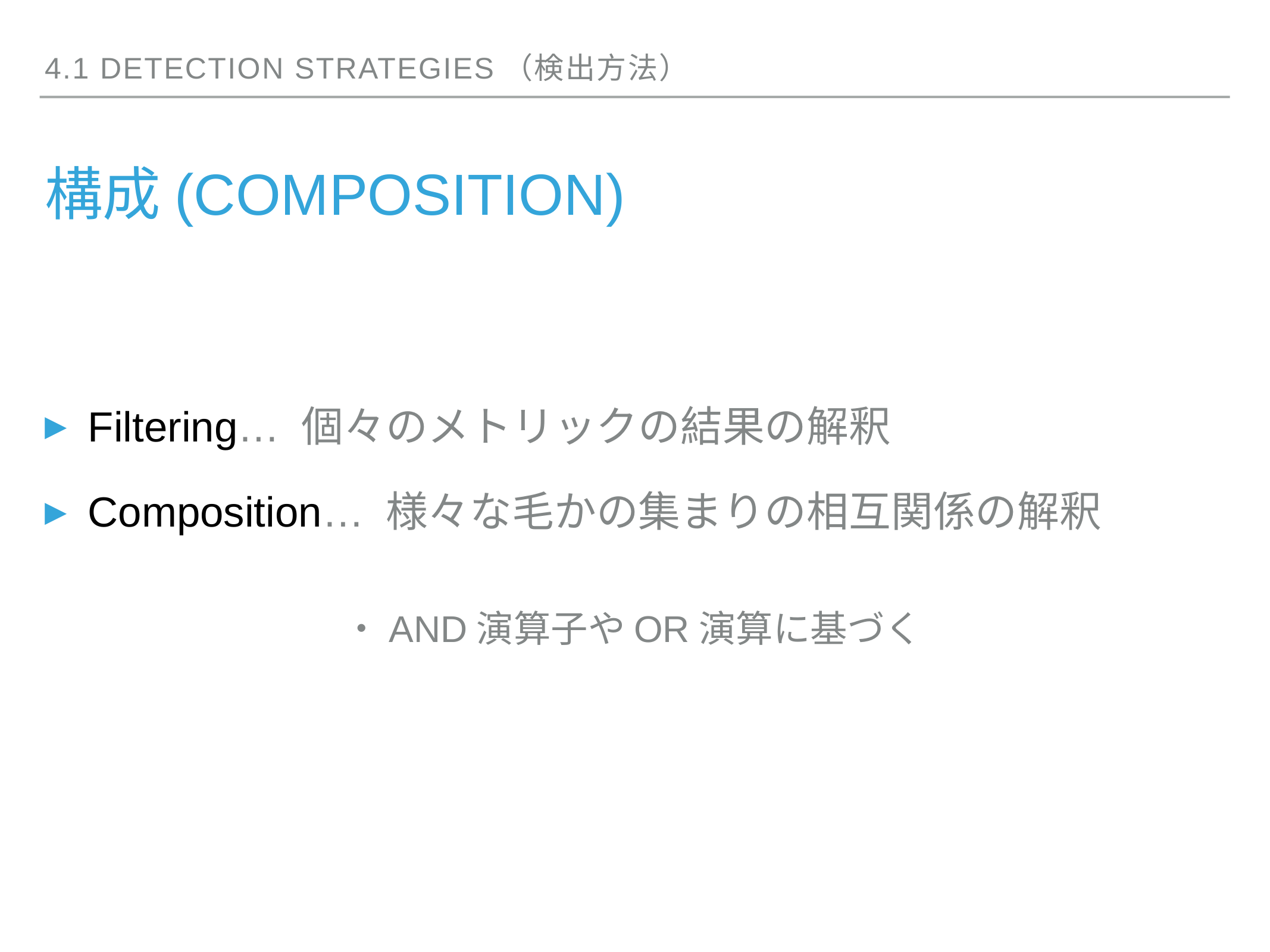

4.1 Detection strategies（検出方法）
# 構成(composition)
Filtering… 個々のメトリックの結果の解釈
Composition… 様々な毛かの集まりの相互関係の解釈
・AND演算子やOR演算に基づく